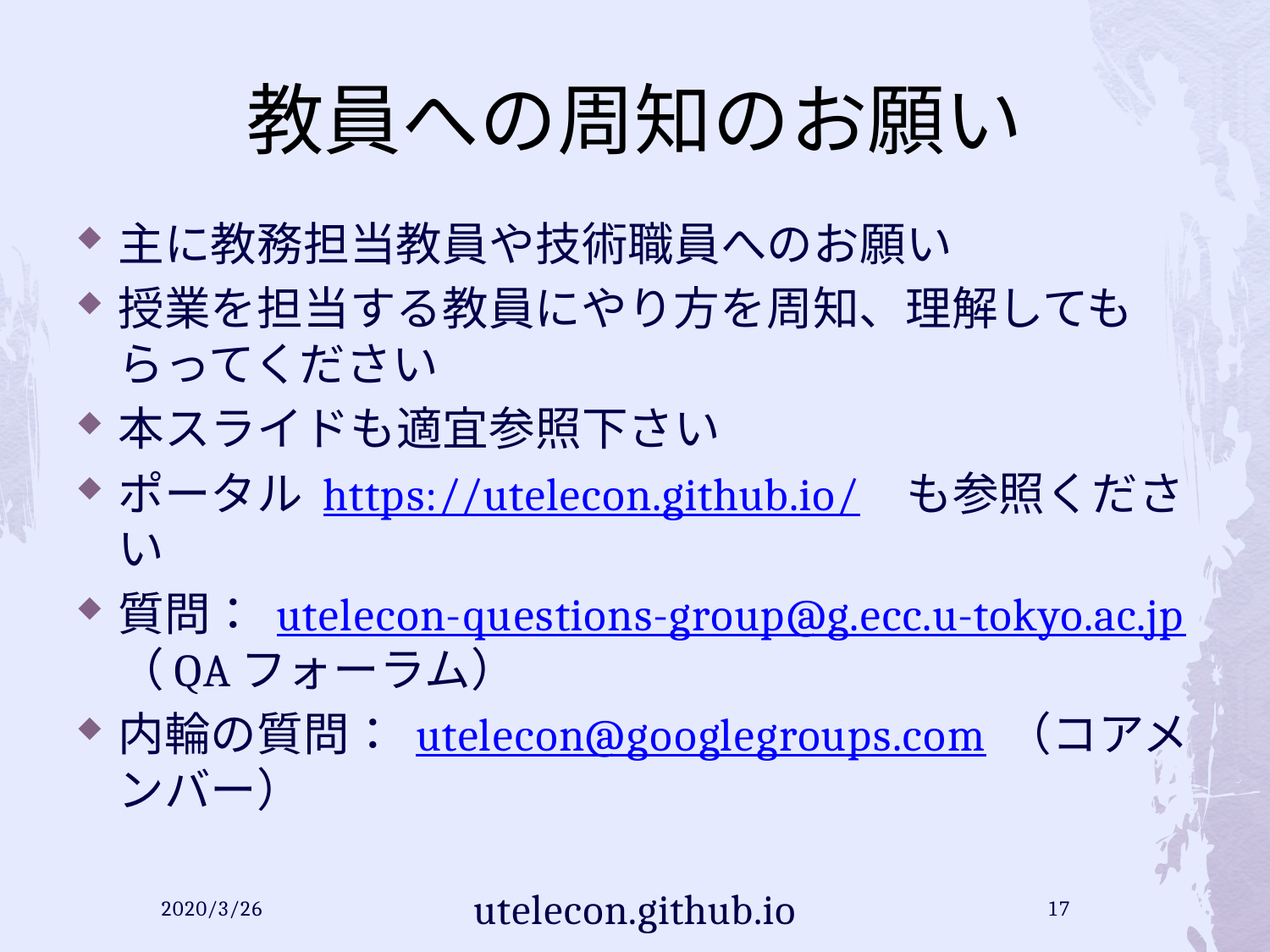

# 教員への周知のお願い
主に教務担当教員や技術職員へのお願い
授業を担当する教員にやり方を周知、理解してもらってください
本スライドも適宜参照下さい
ポータル https://utelecon.github.io/　も参照ください
質問： utelecon-questions-group@g.ecc.u-tokyo.ac.jp（QAフォーラム）
内輪の質問： utelecon@googlegroups.com （コアメンバー）
2020/3/26
utelecon.github.io
17